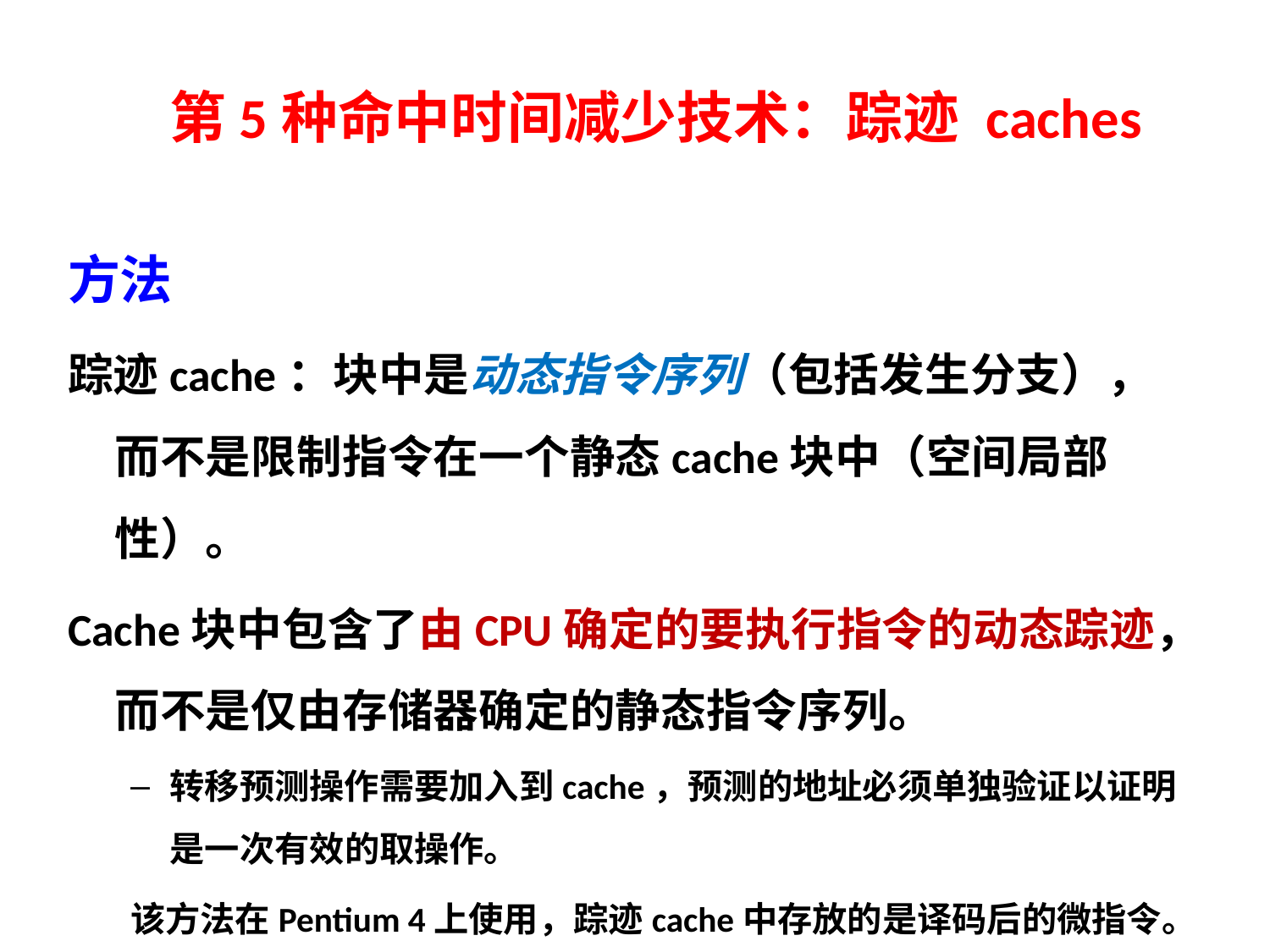

# 第5种命中时间减少技术：踪迹 caches
方法
踪迹cache：块中是动态指令序列（包括发生分支），而不是限制指令在一个静态cache块中（空间局部性）。
Cache块中包含了由CPU确定的要执行指令的动态踪迹，而不是仅由存储器确定的静态指令序列。
转移预测操作需要加入到cache，预测的地址必须单独验证以证明是一次有效的取操作。
该方法在Pentium 4上使用，踪迹cache中存放的是译码后的微指令。

90